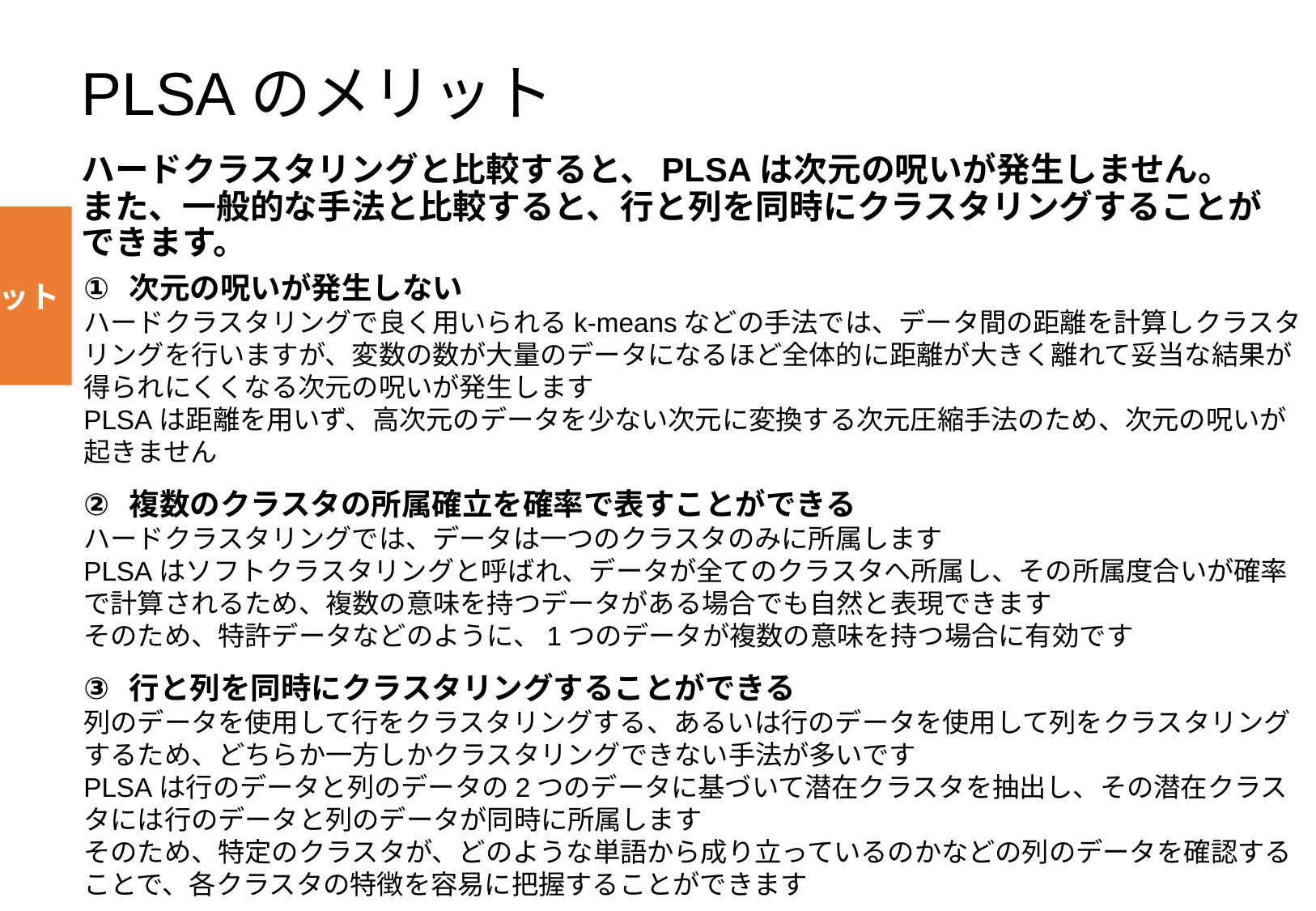

# PLSAのメリット
ハードクラスタリングと比較すると、PLSAは次元の呪いが発生しません。
また、一般的な手法と比較すると、行と列を同時にクラスタリングすることができます。
デメリット
次元の呪いが発生しない
ハードクラスタリングで良く用いられるk-meansなどの手法では、データ間の距離を計算しクラスタリングを行いますが、変数の数が大量のデータになるほど全体的に距離が大きく離れて妥当な結果が得られにくくなる次元の呪いが発生します
PLSAは距離を用いず、高次元のデータを少ない次元に変換する次元圧縮手法のため、次元の呪いが起きません
複数のクラスタの所属確立を確率で表すことができる
ハードクラスタリングでは、データは一つのクラスタのみに所属します
PLSAはソフトクラスタリングと呼ばれ、データが全てのクラスタへ所属し、その所属度合いが確率で計算されるため、複数の意味を持つデータがある場合でも自然と表現できます
そのため、特許データなどのように、1つのデータが複数の意味を持つ場合に有効です
行と列を同時にクラスタリングすることができる
列のデータを使用して行をクラスタリングする、あるいは行のデータを使用して列をクラスタリングするため、どちらか一方しかクラスタリングできない手法が多いです
PLSAは行のデータと列のデータの2つのデータに基づいて潜在クラスタを抽出し、その潜在クラスタには行のデータと列のデータが同時に所属します
そのため、特定のクラスタが、どのような単語から成り立っているのかなどの列のデータを確認することで、各クラスタの特徴を容易に把握することができます